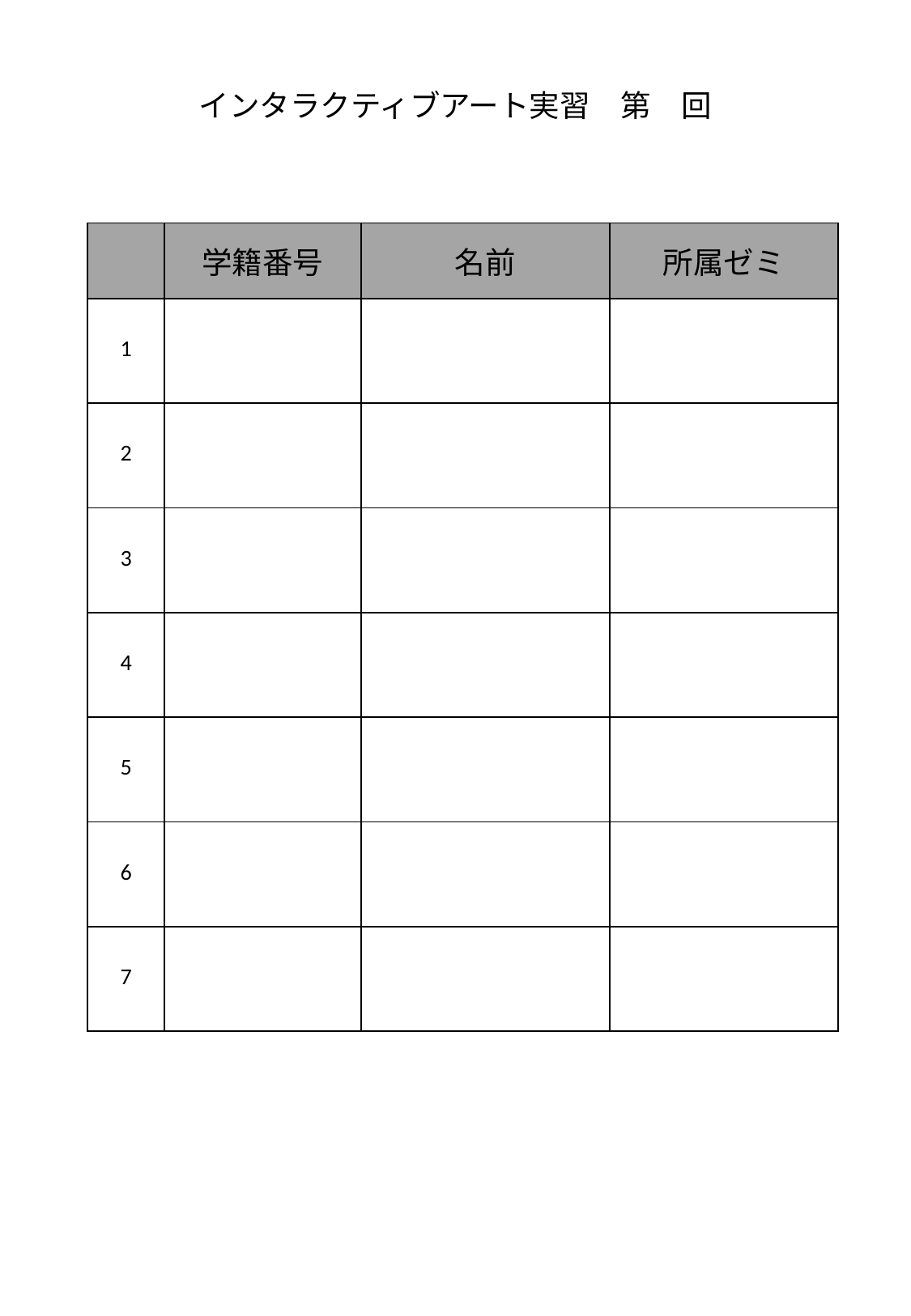

インタラクティブアート実習　第　回
|  | 学籍番号 | 名前 | 所属ゼミ |
| --- | --- | --- | --- |
| 1 |  |  |  |
| 2 |  |  |  |
| 3 |  |  |  |
| 4 |  |  |  |
| 5 |  |  |  |
| 6 |  |  |  |
| 7 |  |  |  |